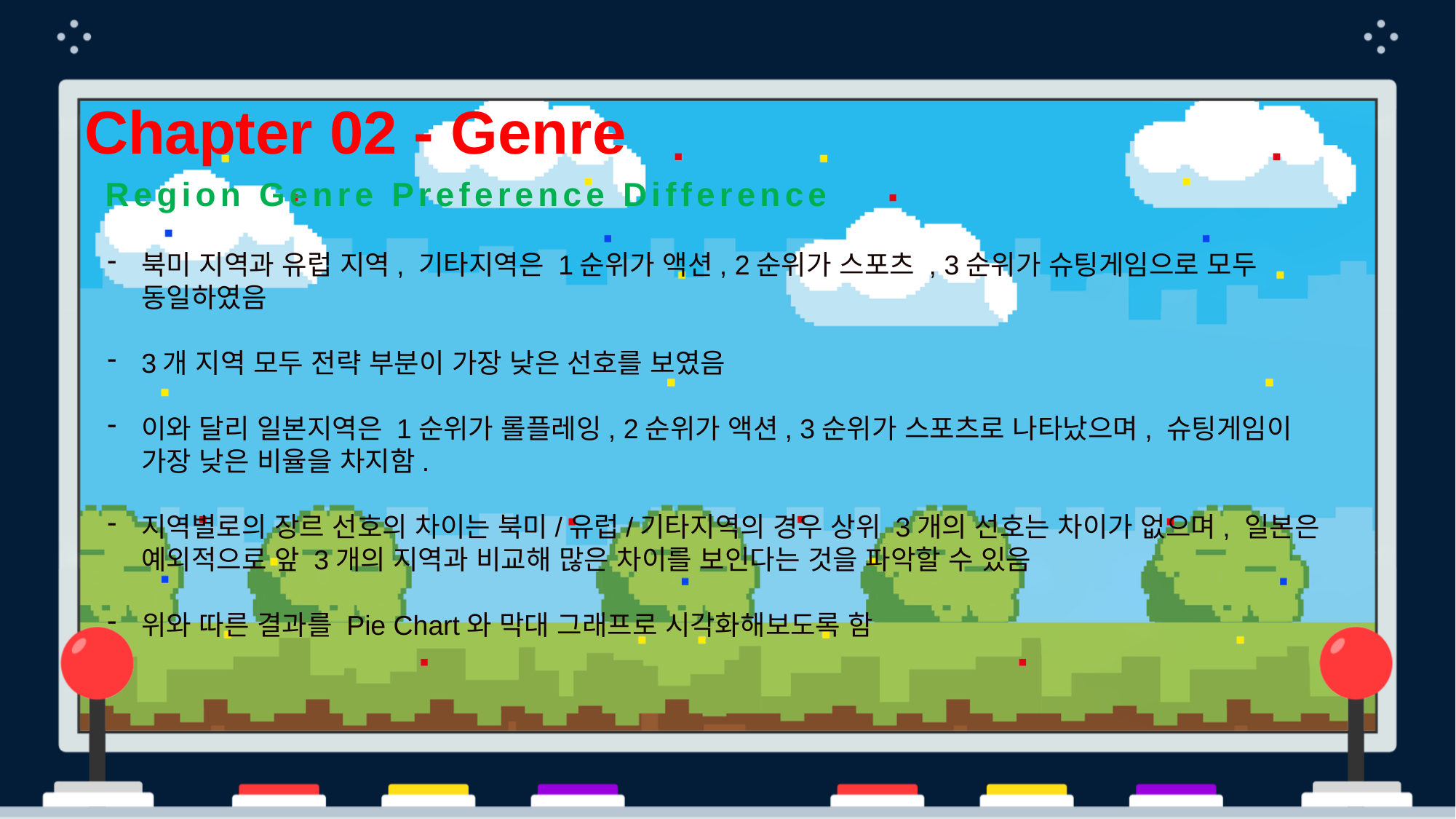

Chapter 02 - Genre
Region Genre Preference Difference
북미 지역과 유럽 지역, 기타지역은 1순위가 액션, 2순위가 스포츠 , 3순위가 슈팅게임으로 모두 동일하였음

3개 지역 모두 전략 부분이 가장 낮은 선호를 보였음

이와 달리 일본지역은 1순위가 롤플레잉, 2순위가 액션, 3순위가 스포츠로 나타났으며, 슈팅게임이 가장 낮은 비율을 차지함.

지역별로의 장르 선호의 차이는 북미/유럽/기타지역의 경우 상위 3개의 선호는 차이가 없으며, 일본은 예외적으로 앞 3개의 지역과 비교해 많은 차이를 보인다는 것을 파악할 수 있음

위와 따른 결과를 Pie Chart와 막대 그래프로 시각화해보도록 함